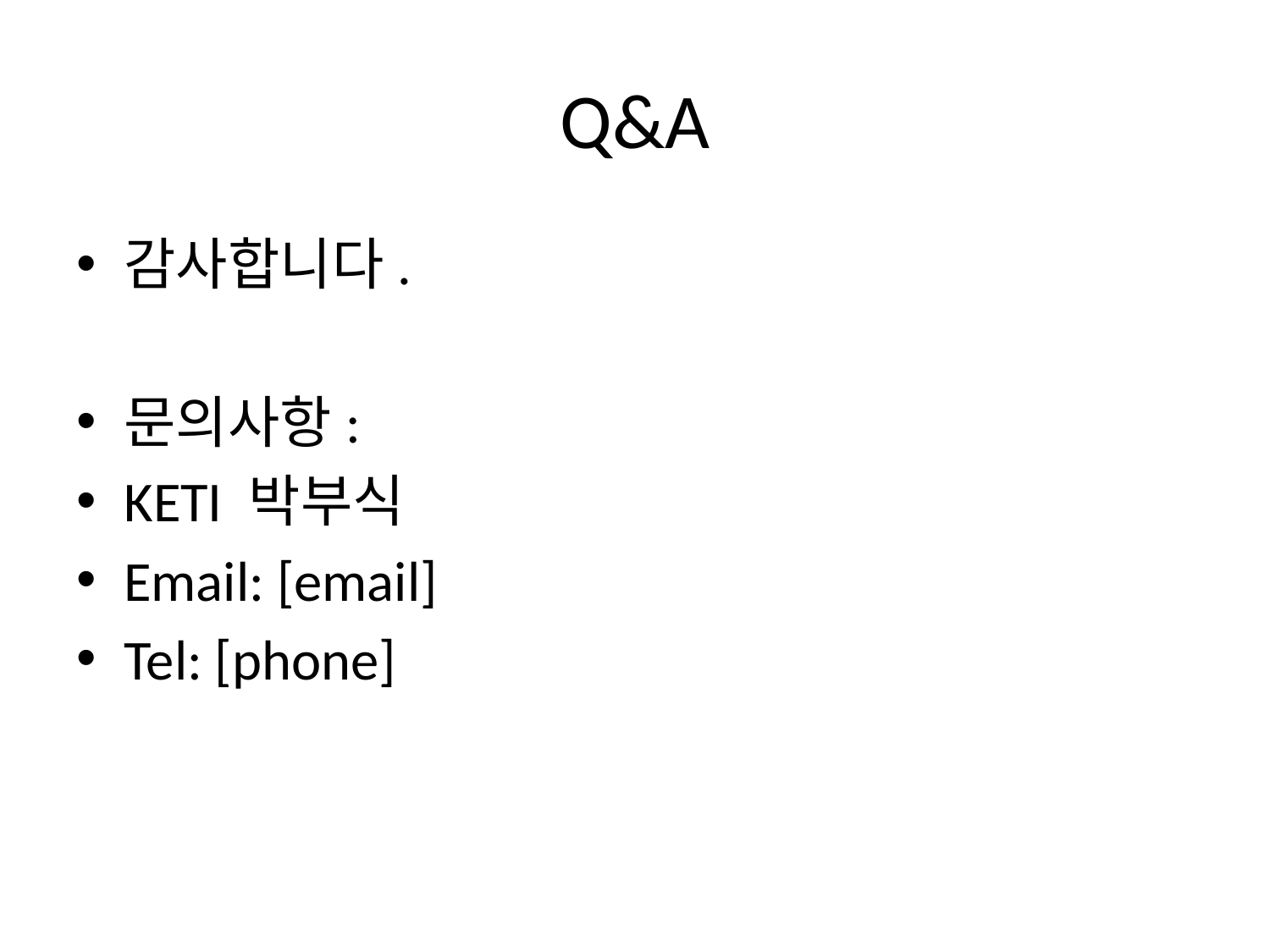

# Q&A
감사합니다.

문의사항:
KETI 박부식
Email: [email]
Tel: [phone]